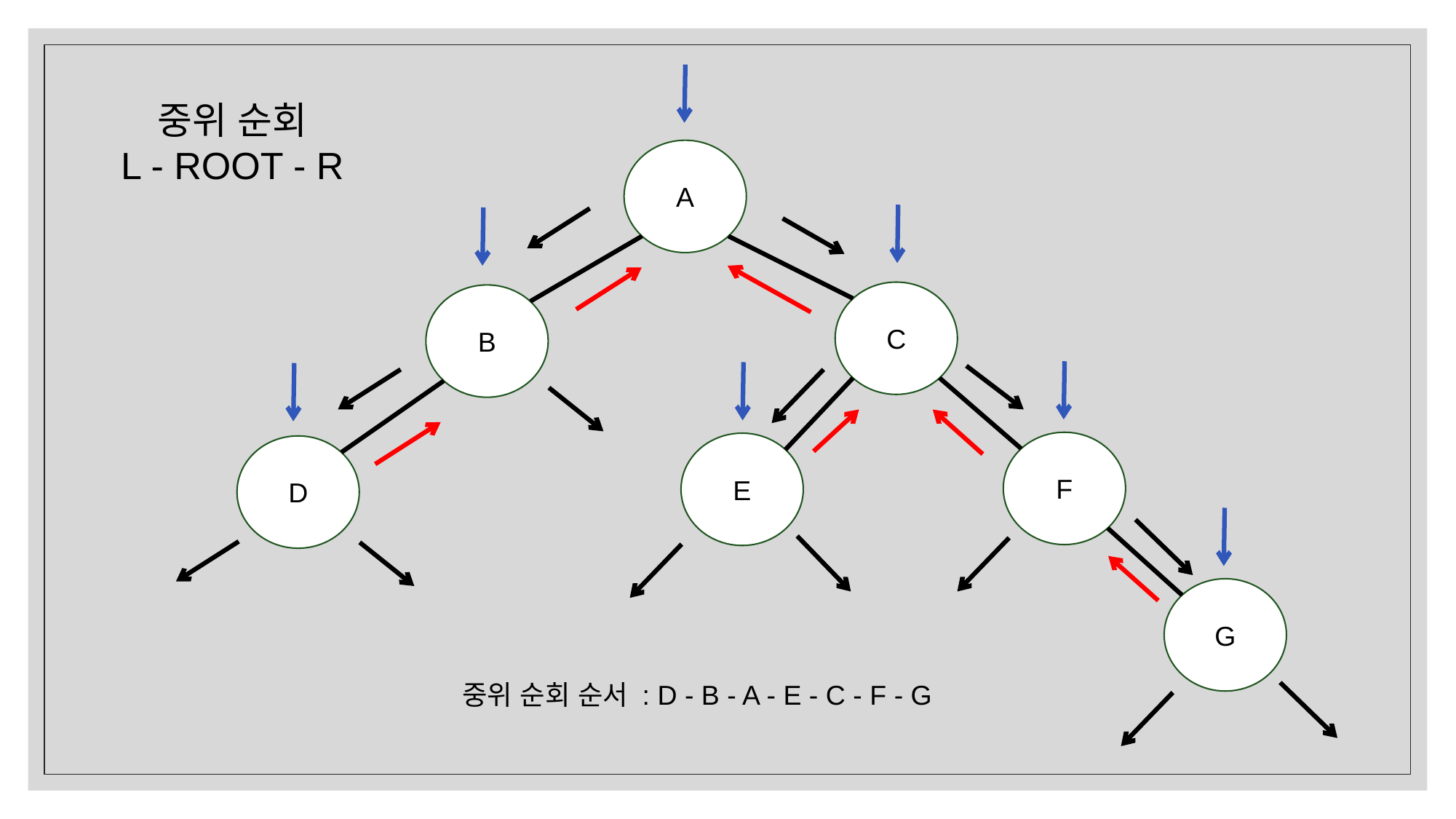

중위 순회
L - ROOT - R
A
C
B
F
E
D
G
중위 순회 순서 : D - B - A - E - C - F - G